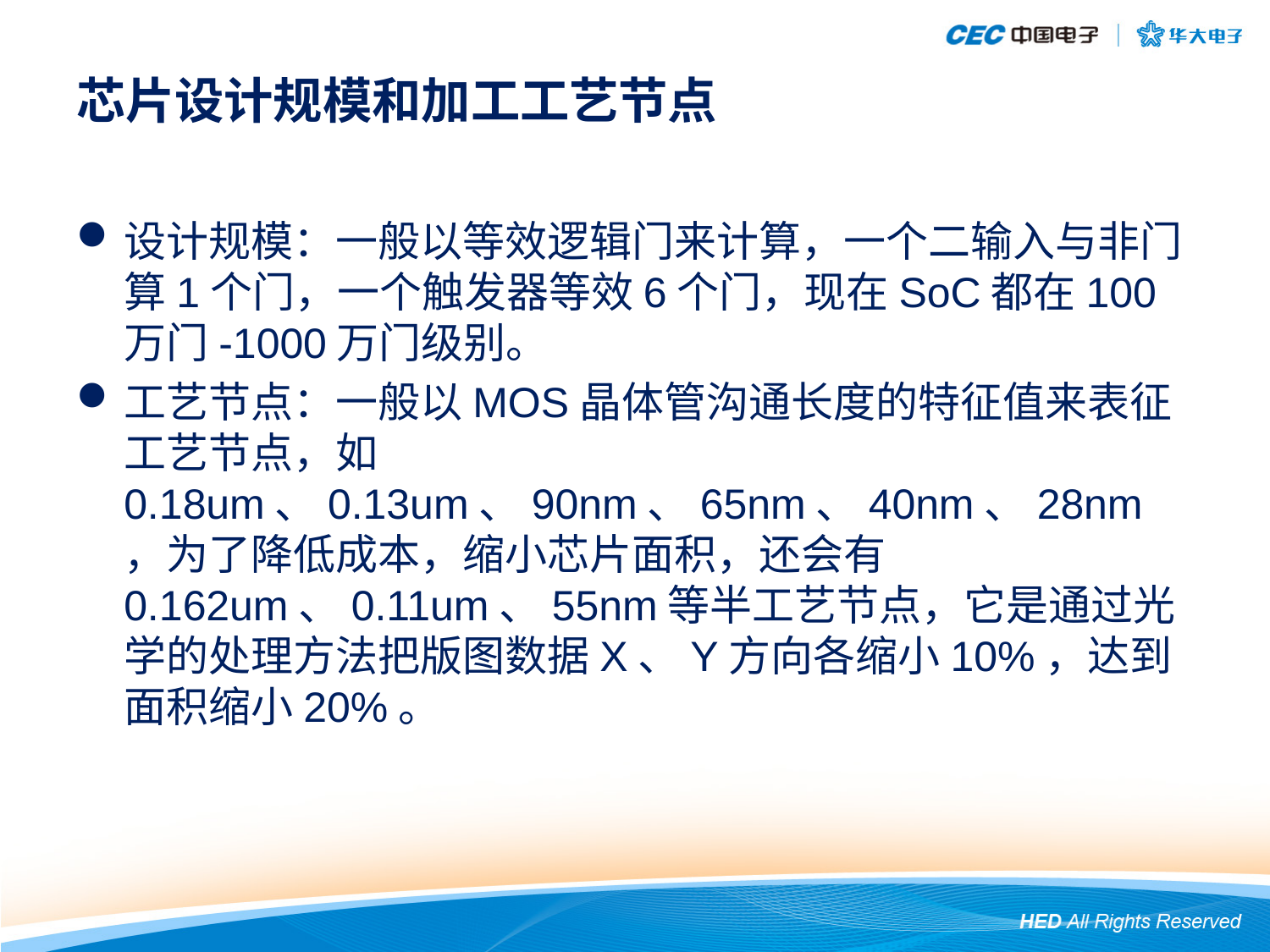

# 芯片设计规模和加工工艺节点
设计规模：一般以等效逻辑门来计算，一个二输入与非门算1个门，一个触发器等效6个门，现在SoC都在100万门-1000万门级别。
工艺节点：一般以MOS晶体管沟通长度的特征值来表征工艺节点，如0.18um、0.13um、90nm、65nm、40nm、28nm，为了降低成本，缩小芯片面积，还会有0.162um、0.11um、55nm等半工艺节点，它是通过光学的处理方法把版图数据X、Y方向各缩小10%，达到面积缩小20%。